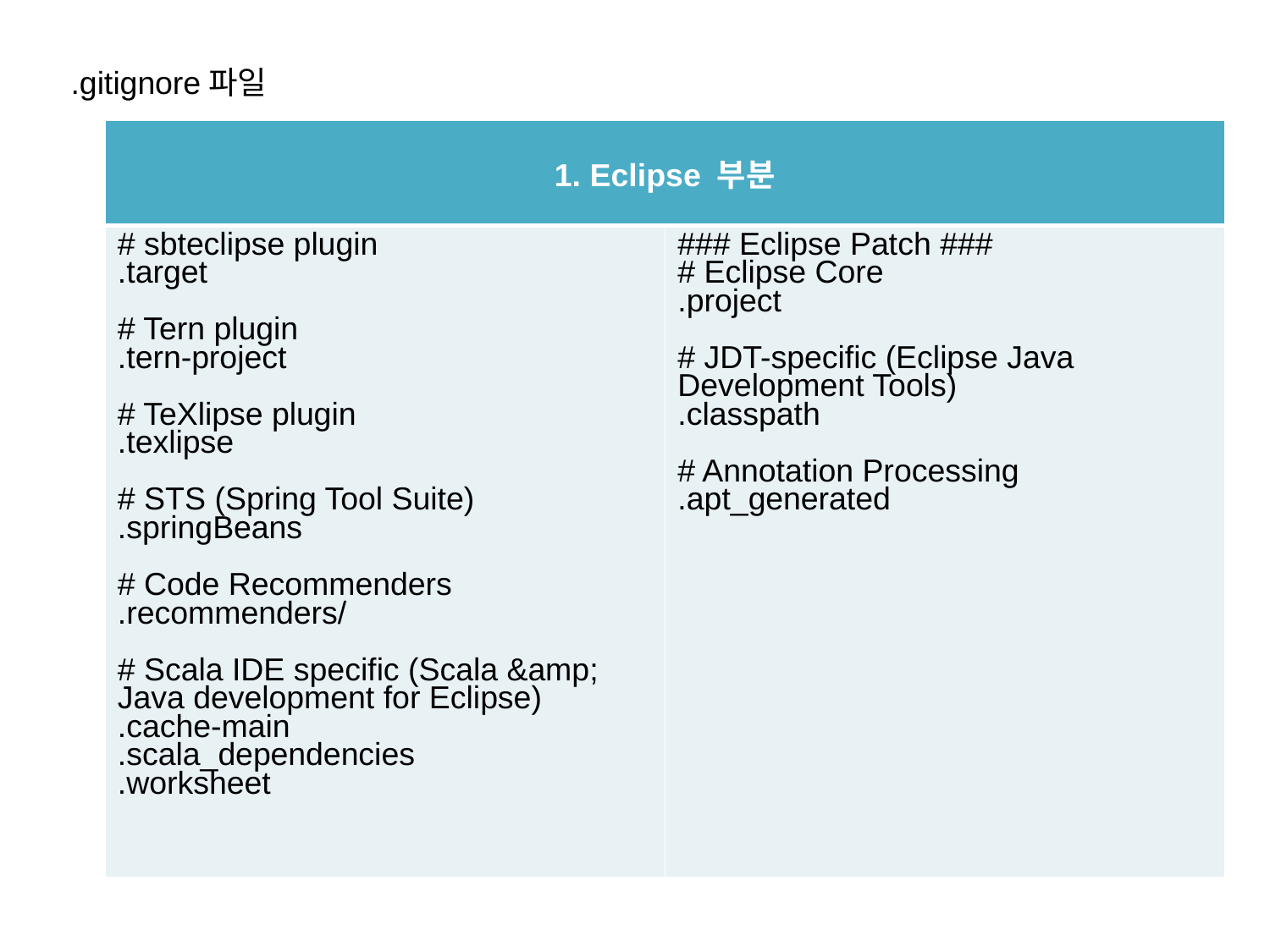

.gitignore파일

| 1. Eclipse 부분 |  |
| --- | --- |
| # sbteclipse plugin .target # Tern plugin .tern-project # TeXlipse plugin .texlipse # STS (Spring Tool Suite) .springBeans # Code Recommenders .recommenders/ # Scala IDE specific (Scala &amp; Java development for Eclipse) .cache-main .scala\_dependencies .worksheet | ### Eclipse Patch ### # Eclipse Core .project # JDT-specific (Eclipse Java Development Tools) .classpath # Annotation Processing .apt\_generated |